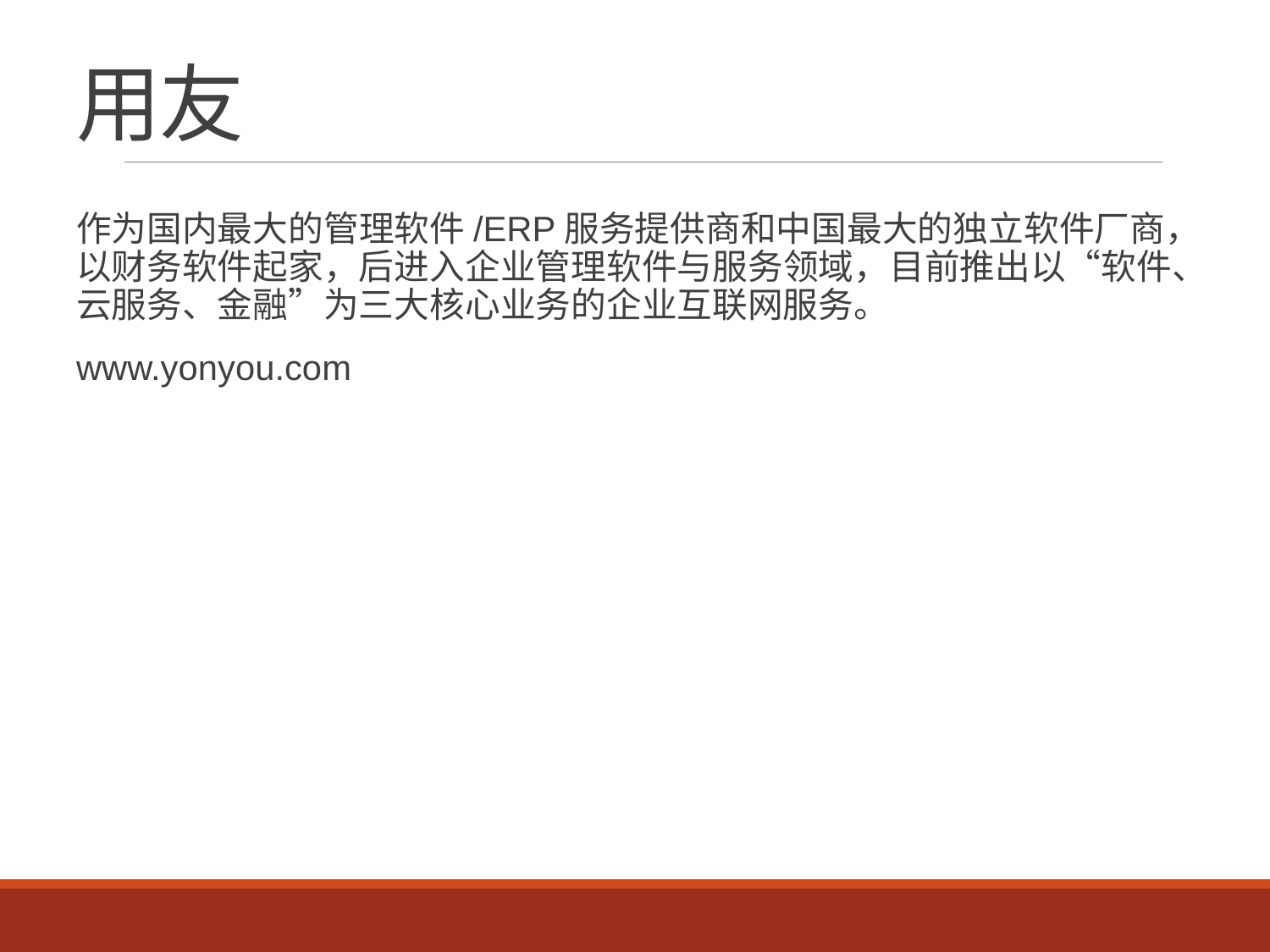

# 用友
作为国内最大的管理软件/ERP服务提供商和中国最大的独立软件厂商，以财务软件起家，后进入企业管理软件与服务领域，目前推出以“软件、云服务、金融”为三大核心业务的企业互联网服务。
www.yonyou.com